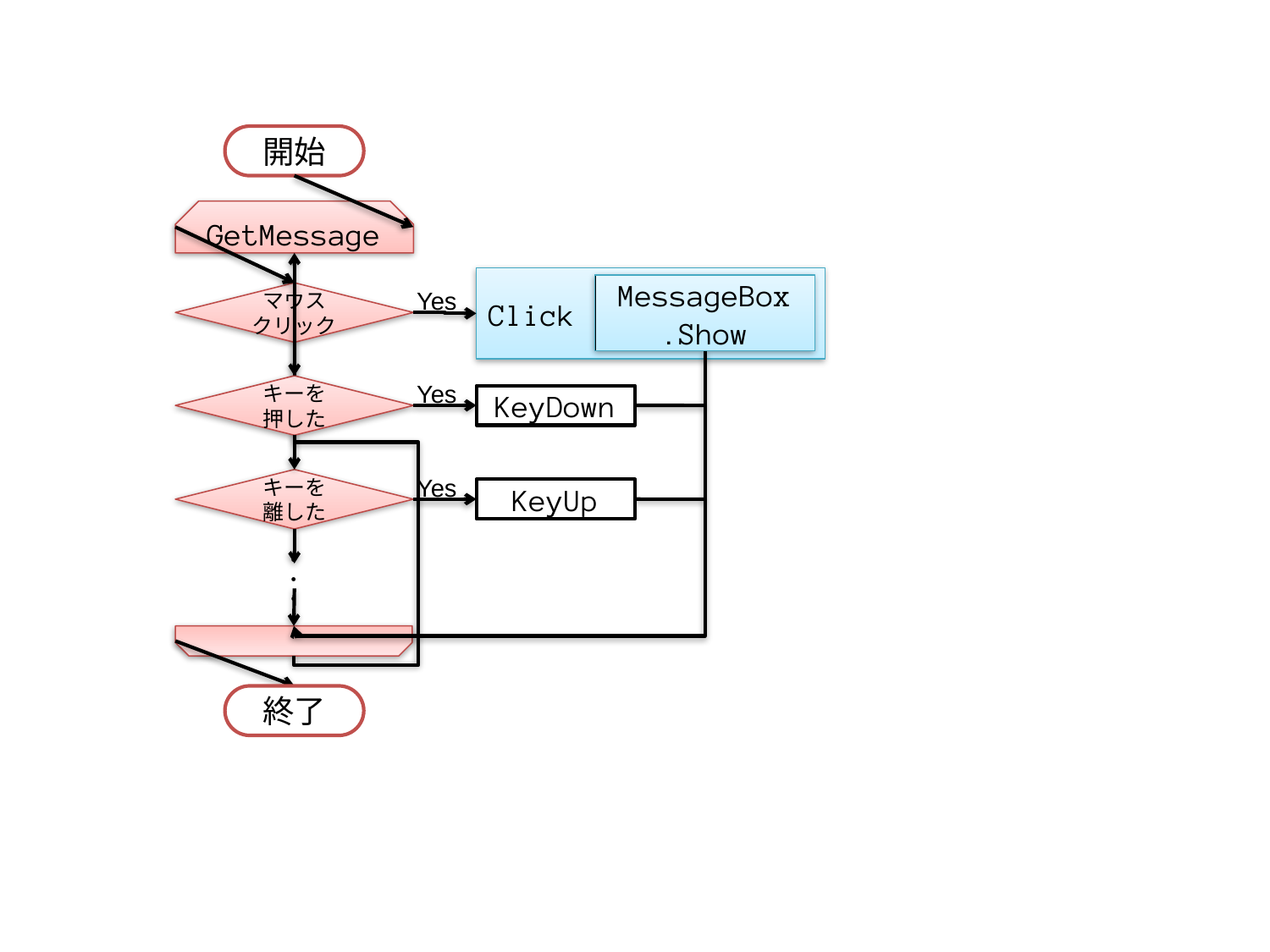

開始
GetMessage
Click
MessageBox
.Show
Yes
マウス
クリック
Yes
キーを
押した
KeyDown
Yes
キーを
離した
KeyUp
・・・

終了